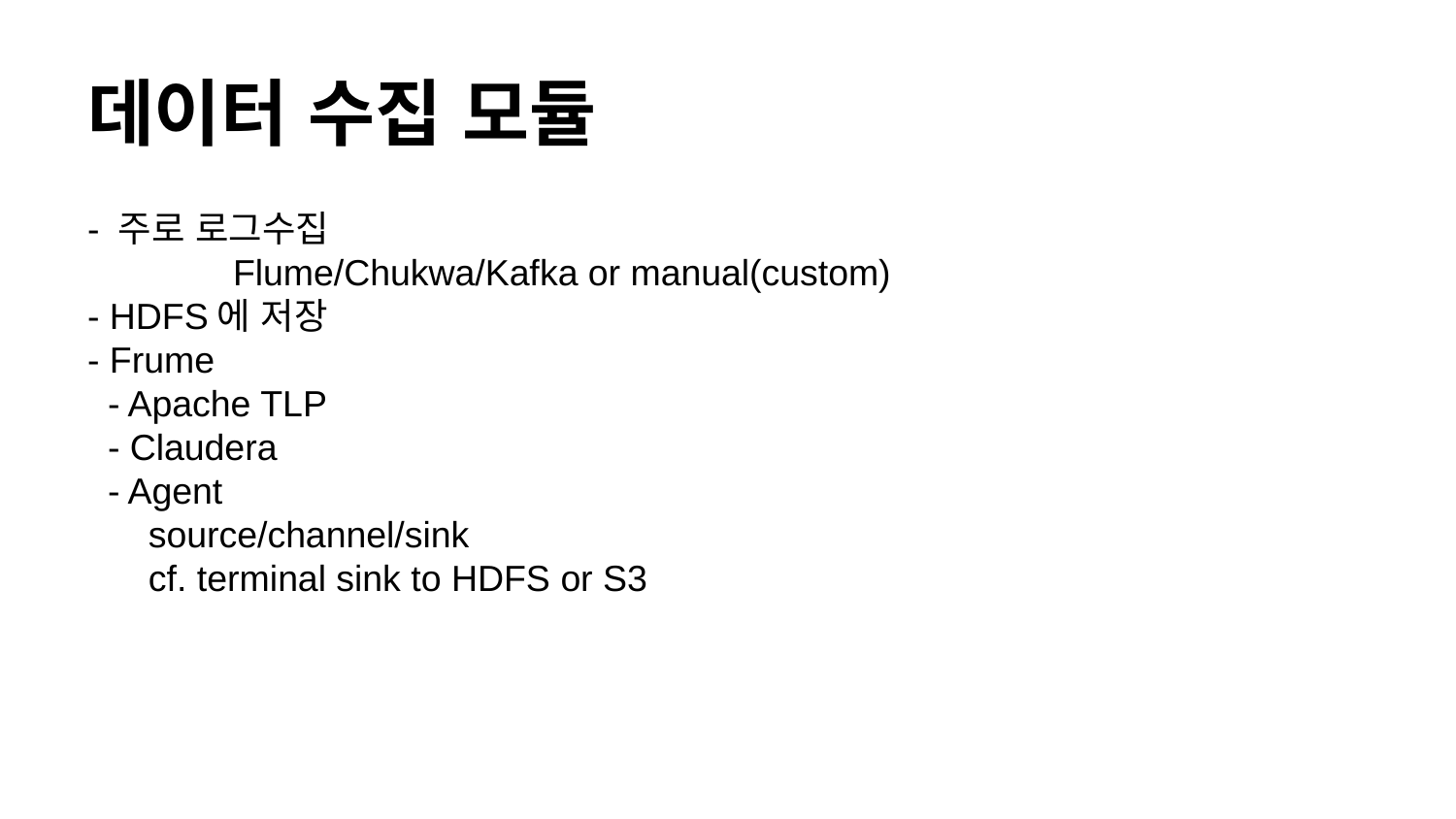

# 데이터 수집 모듈
- 주로 로그수집
 	Flume/Chukwa/Kafka or manual(custom)
- HDFS에 저장
- Frume
  - Apache TLP
  - Claudera
  - Agent
      source/channel/sink
      cf. terminal sink to HDFS or S3